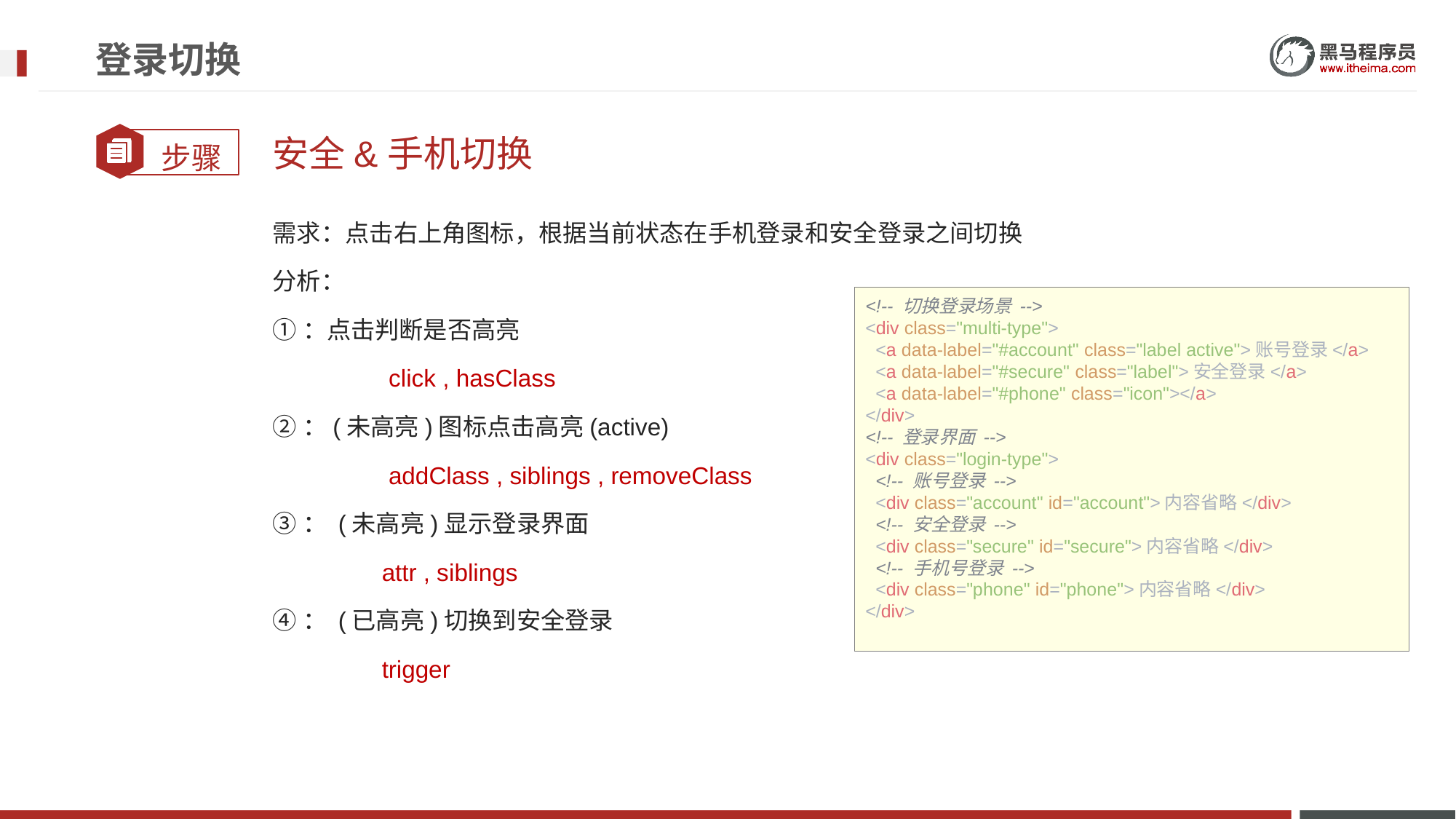

# 登录切换
安全&手机切换
需求：点击右上角图标，根据当前状态在手机登录和安全登录之间切换
分析：
①：点击判断是否高亮
	 click , hasClass
②：(未高亮)图标点击高亮(active)
	 addClass , siblings , removeClass
③： (未高亮)显示登录界面
	attr , siblings
④： (已高亮)切换到安全登录
	trigger
<!-- 切换登录场景 -->
<div class="multi-type">
  <a data-label="#account" class="label active">账号登录</a>
  <a data-label="#secure" class="label">安全登录</a>
  <a data-label="#phone" class="icon"></a>
</div>
<!-- 登录界面 -->
<div class="login-type">
  <!-- 账号登录 -->
  <div class="account" id="account">内容省略</div>
  <!-- 安全登录 -->
  <div class="secure" id="secure">内容省略</div>
  <!-- 手机号登录 -->
  <div class="phone" id="phone">内容省略</div>
</div>